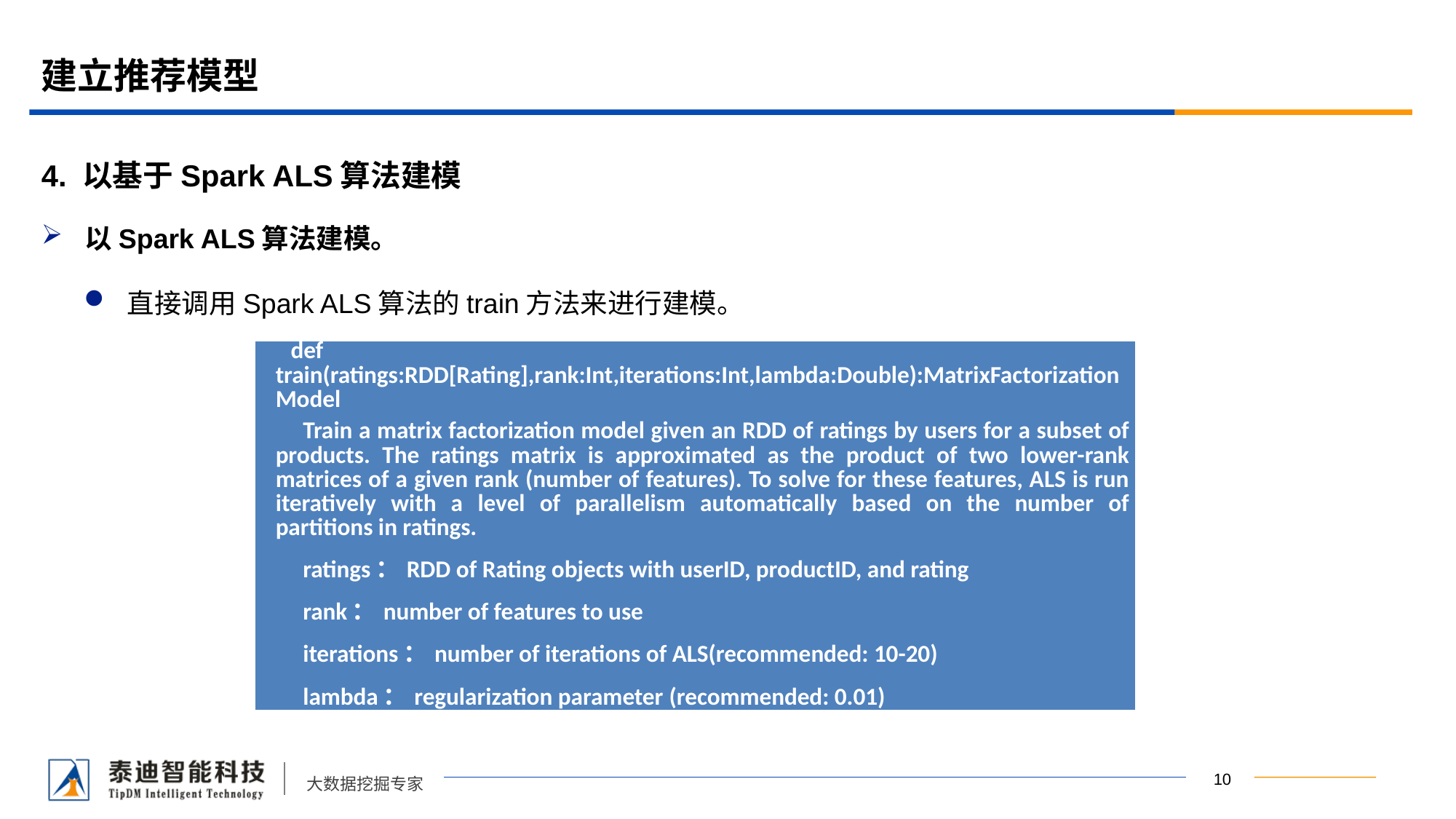

# 建立推荐模型
4. 以基于Spark ALS算法建模
以Spark ALS算法建模。
直接调用Spark ALS算法的train方法来进行建模。

| def train(ratings:RDD[Rating],rank:Int,iterations:Int,lambda:Double):MatrixFactorizationModel Train a matrix factorization model given an RDD of ratings by users for a subset of products. The ratings matrix is approximated as the product of two lower-rank matrices of a given rank (number of features). To solve for these features, ALS is run iteratively with a level of parallelism automatically based on the number of partitions in ratings. ratings：RDD of Rating objects with userID, productID, and rating rank：number of features to use iterations：number of iterations of ALS(recommended: 10-20) lambda：regularization parameter (recommended: 0.01) |
| --- |